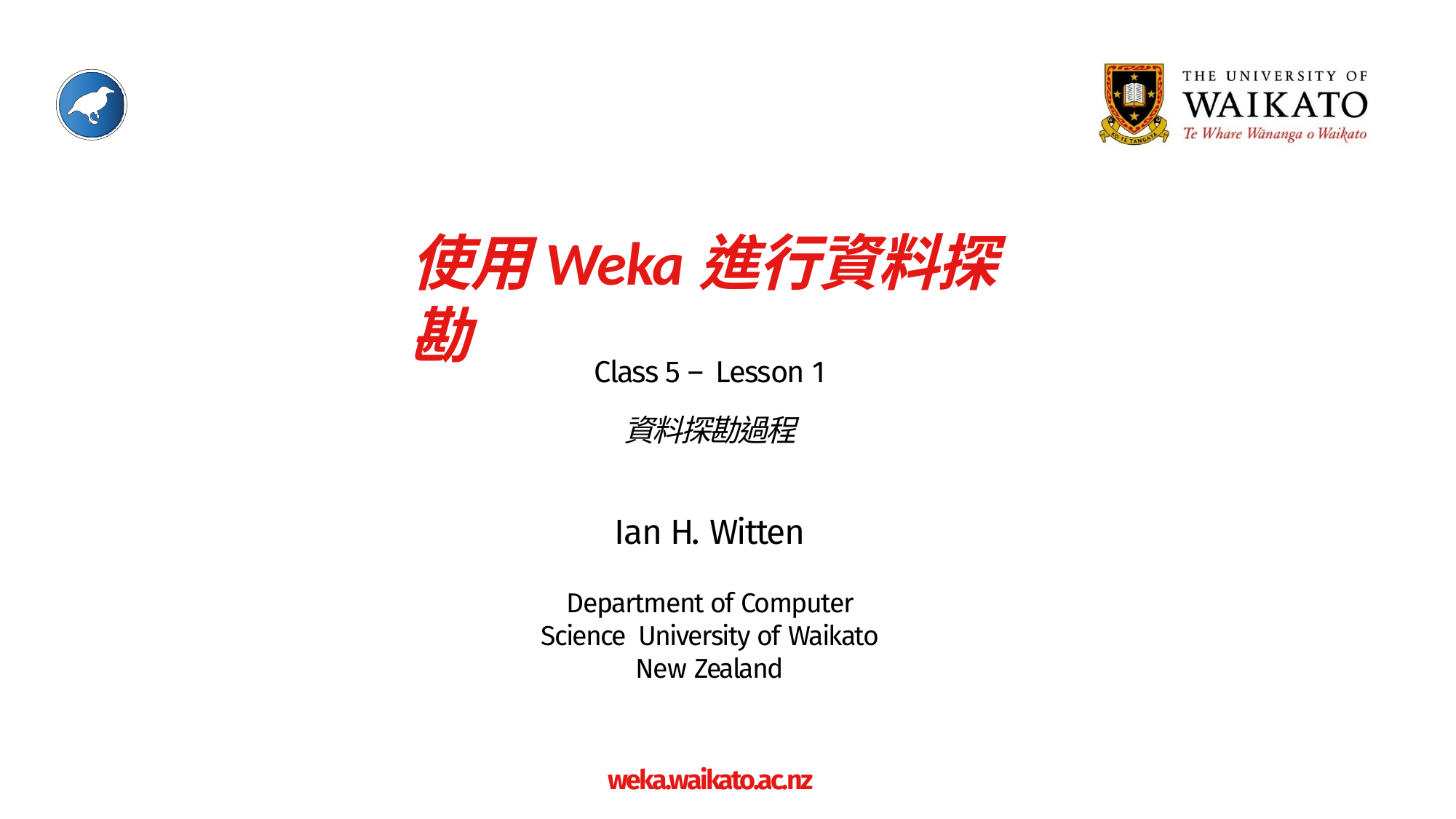

# 使用Weka進行資料探勘
Class 5 – Lesson 1
資料探勘過程

Ian H. Witten

Department of Computer Science  University of Waikato
New Zealand

weka.waikato.ac.nz